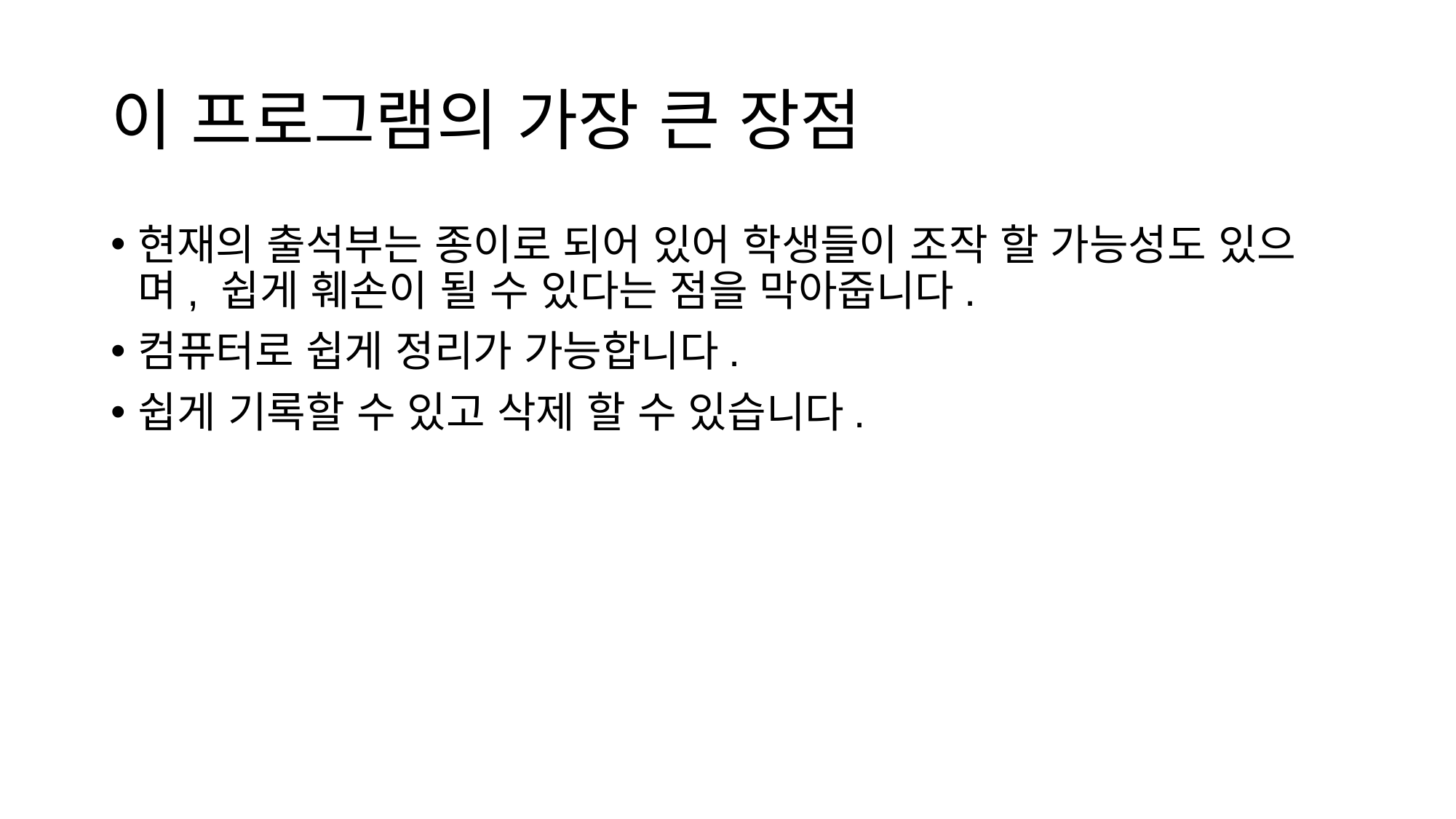

# 이 프로그램의 가장 큰 장점
현재의 출석부는 종이로 되어 있어 학생들이 조작 할 가능성도 있으며, 쉽게 훼손이 될 수 있다는 점을 막아줍니다.
컴퓨터로 쉽게 정리가 가능합니다.
쉽게 기록할 수 있고 삭제 할 수 있습니다.